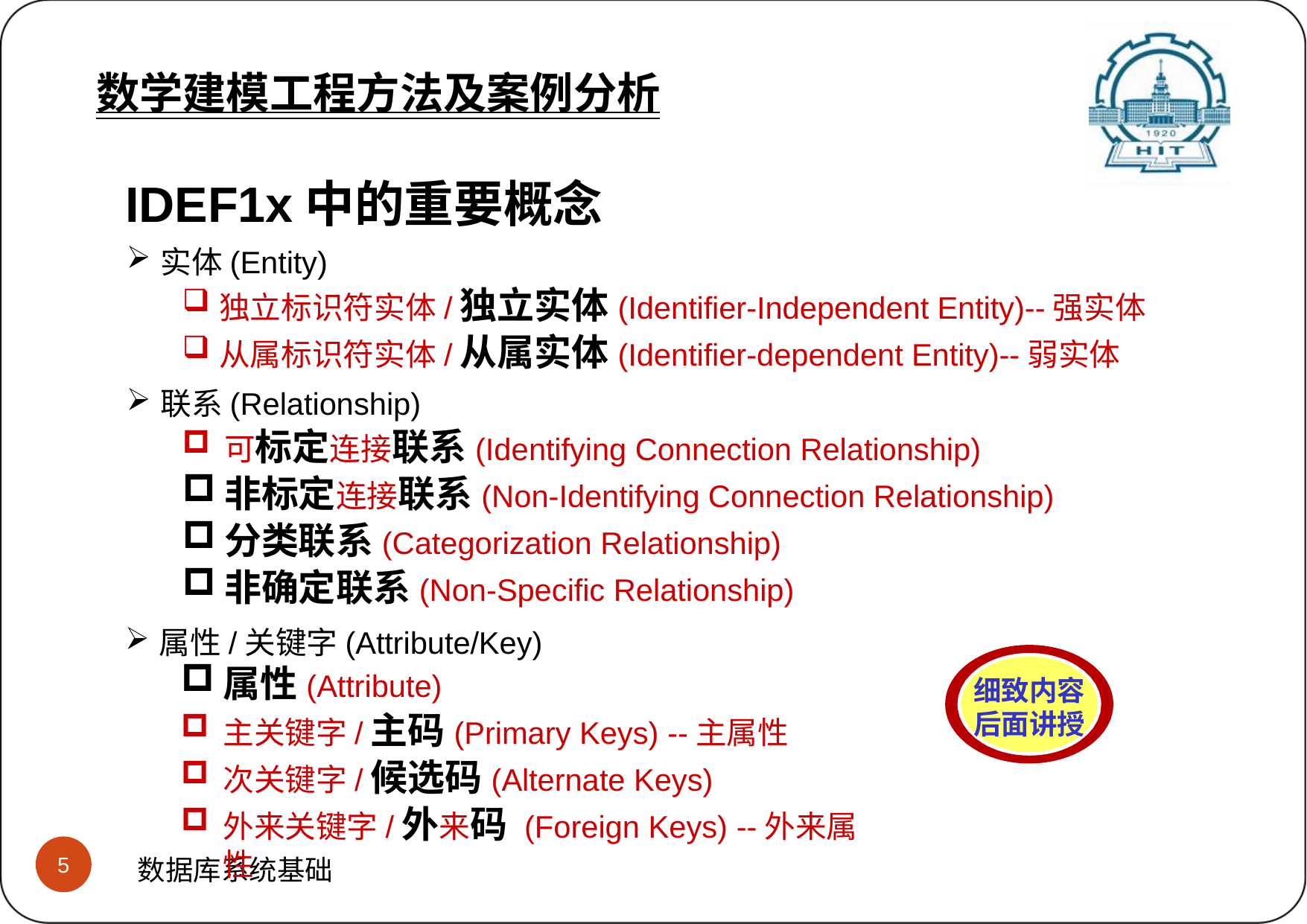

# 数学建模工程方法及案例分析
IDEF1x中的重要概念
实体(Entity)
独立标识符实体/独立实体(Identifier-Independent Entity)--强实体
从属标识符实体/从属实体(Identifier-dependent Entity)--弱实体
联系(Relationship)
可标定连接联系(Identifying Connection Relationship)
非标定连接联系(Non-Identifying Connection Relationship)
分类联系(Categorization Relationship)
非确定联系(Non-Specific Relationship)
属性/关键字(Attribute/Key)

属性(Attribute)
主关键字/主码(Primary Keys) --主属性
次关键字/候选码(Alternate Keys)
外来关键字/外来码 (Foreign Keys) --外来属性
细致内容 后面讲授